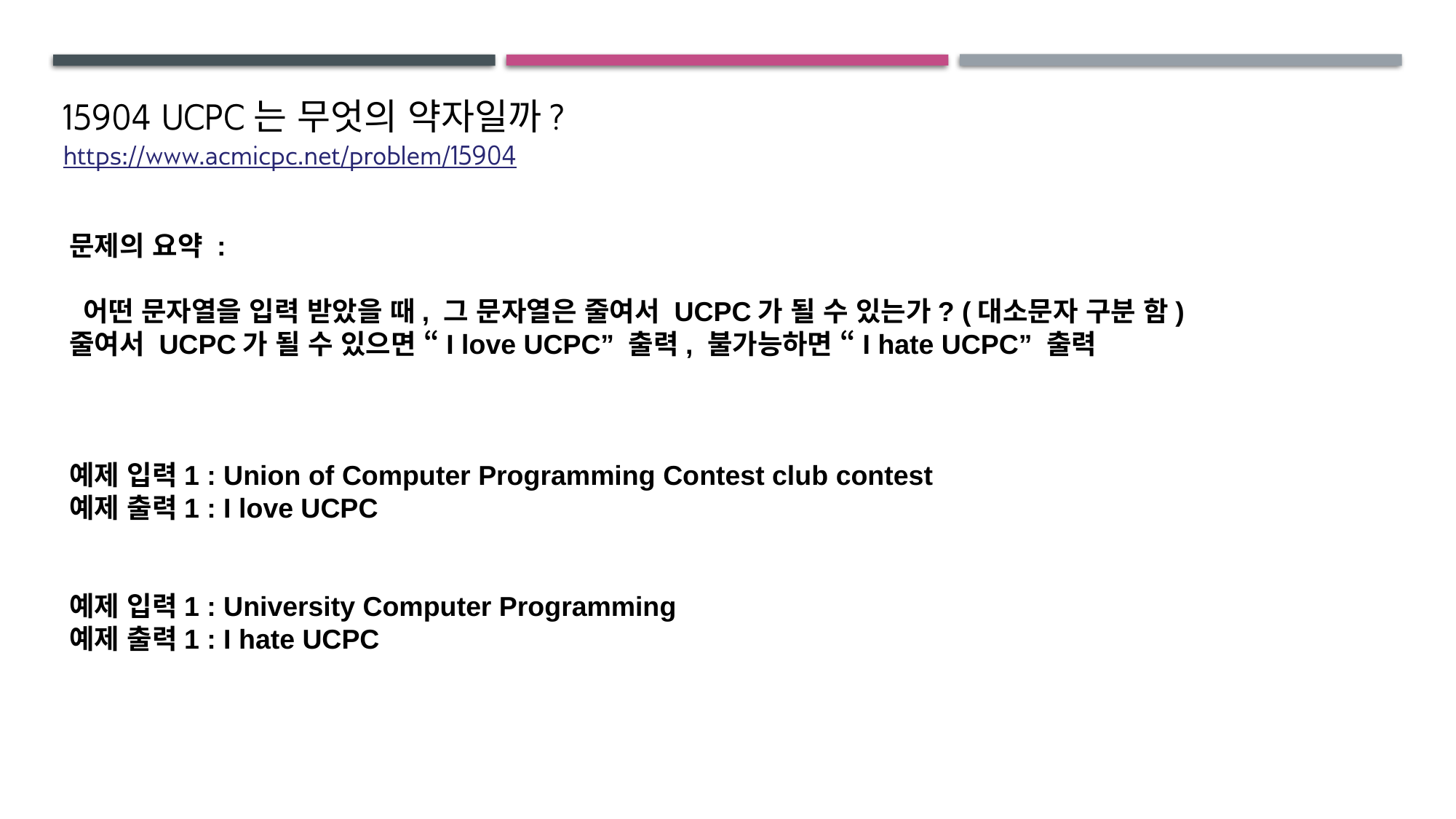

15904 UCPC는 무엇의 약자일까?                                         https://www.acmicpc.net/problem/15904

문제의 요약 :

 어떤 문자열을 입력 받았을 때, 그 문자열은 줄여서 UCPC가 될 수 있는가? (대소문자 구분 함)
줄여서 UCPC가 될 수 있으면 “I love UCPC” 출력, 불가능하면 “I hate UCPC” 출력

예제 입력1 : Union of Computer Programming Contest club contest
예제 출력1 : I love UCPC

예제 입력1 : University Computer Programming
예제 출력1 : I hate UCPC